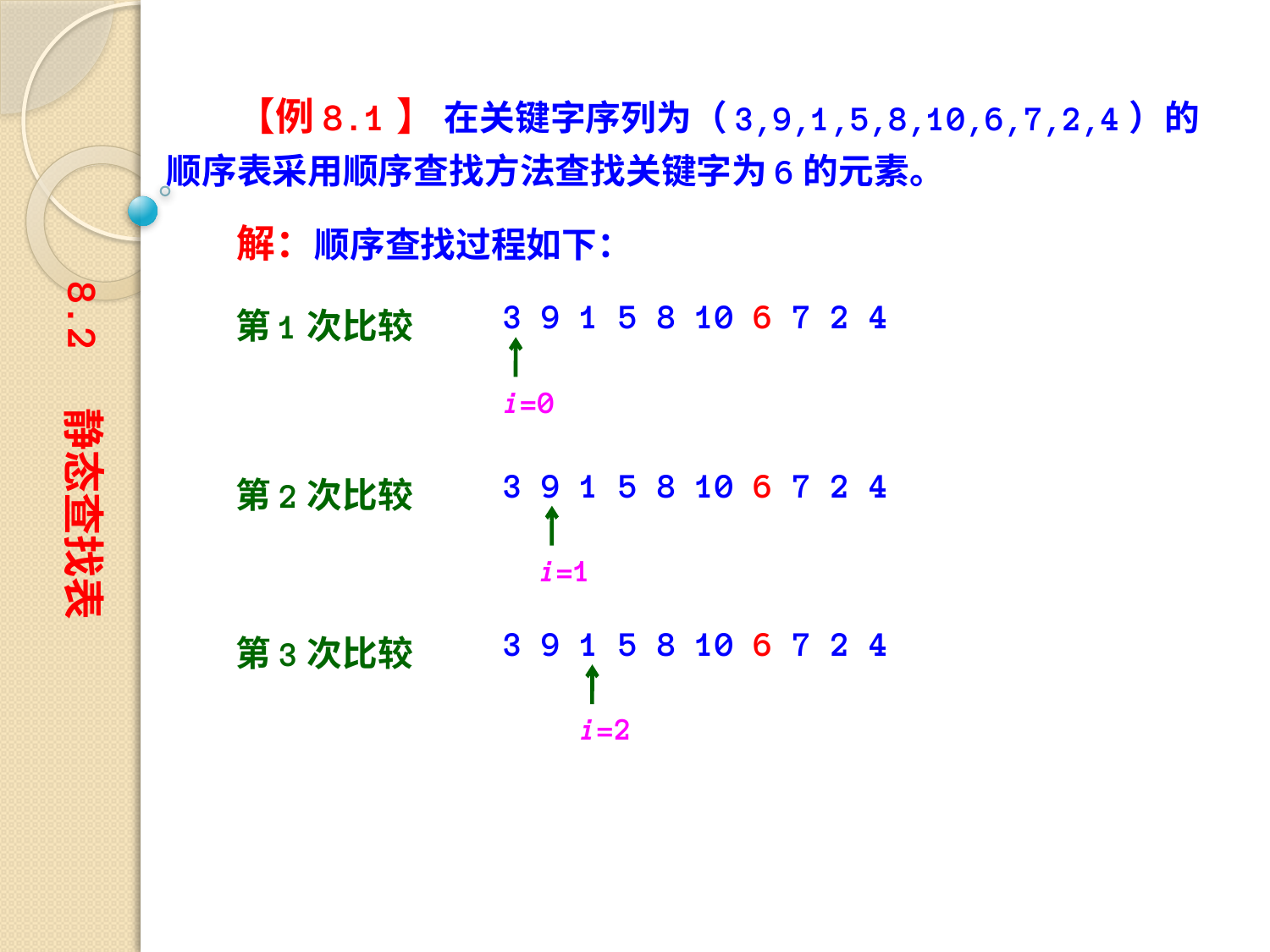

【例8.1】 在关键字序列为（3,9,1,5,8,10,6,7,2,4）的顺序表采用顺序查找方法查找关键字为6的元素。
　　解：顺序查找过程如下：
8.2  静态查找表
3 9 1 5 8 10 6 7 2 4
第1次比较
i=0
3 9 1 5 8 10 6 7 2 4
第2次比较
i=1
3 9 1 5 8 10 6 7 2 4
第3次比较
i=2